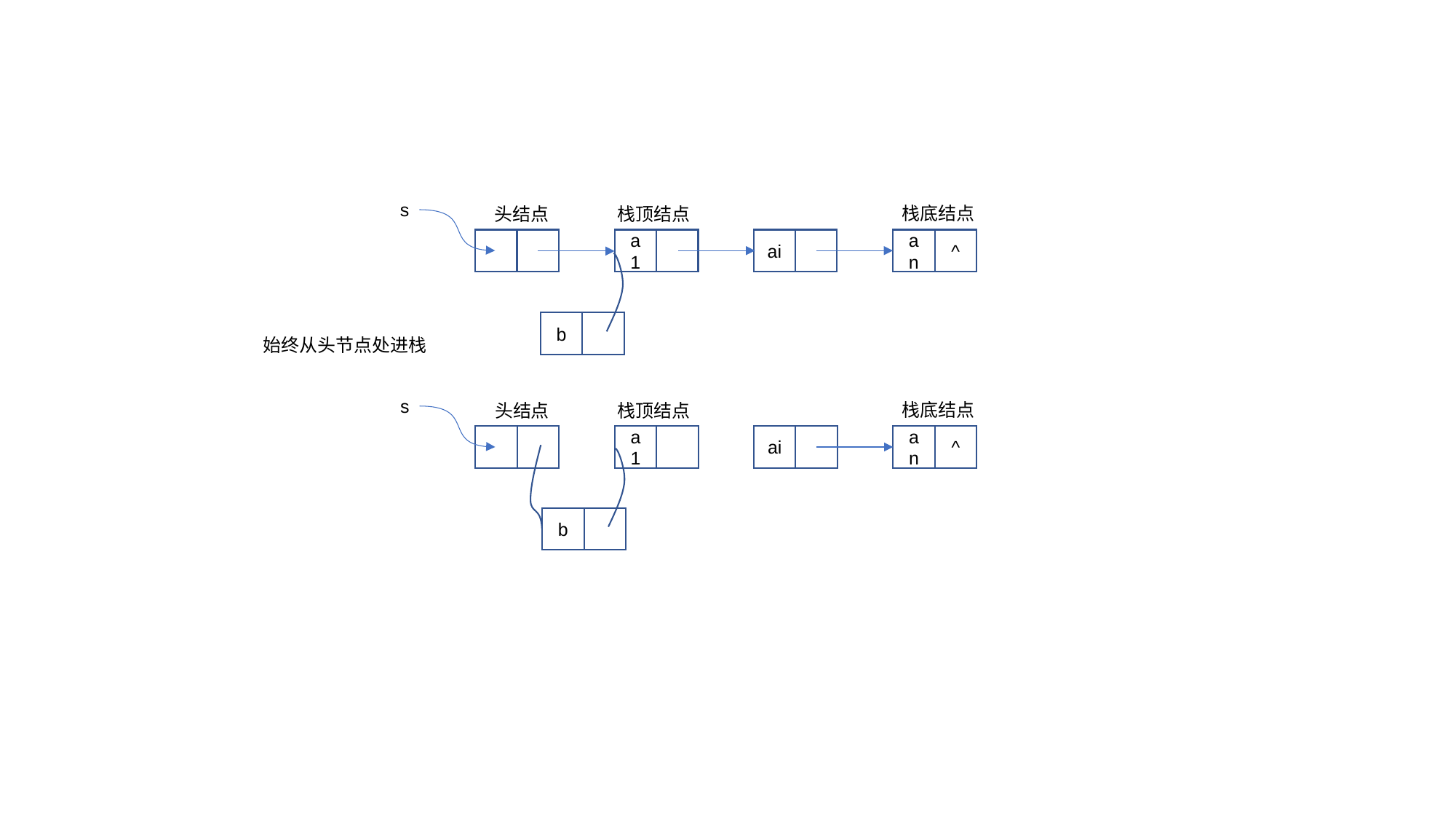

s
栈底结点
头结点
栈顶结点

a1

ai

an
^

b

始终从头节点处进栈
s
栈底结点
头结点
栈顶结点

a1

ai

an
^

b